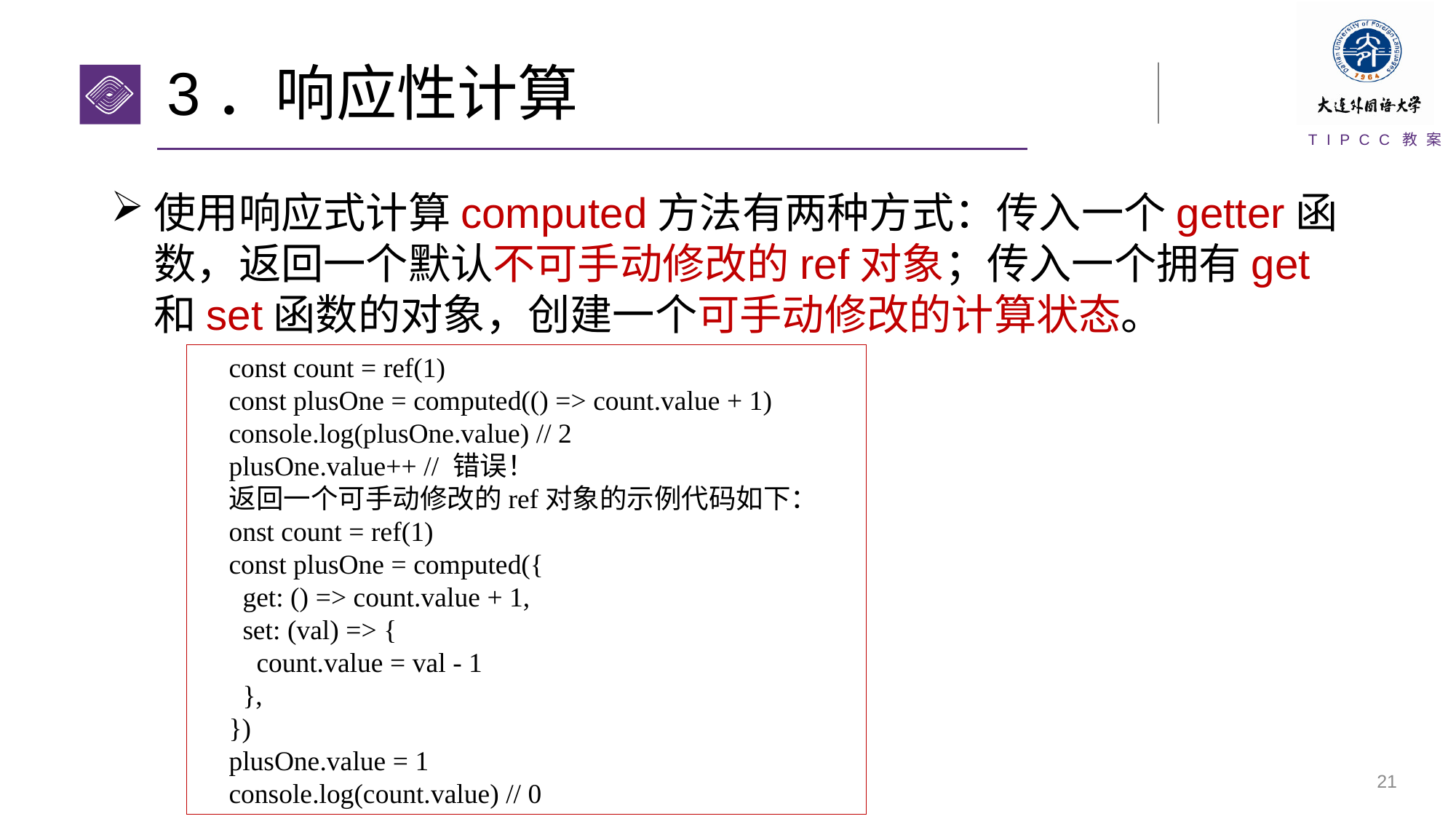

# 3．响应性计算
使用响应式计算computed方法有两种方式：传入一个getter函数，返回一个默认不可手动修改的ref对象；传入一个拥有get和set函数的对象，创建一个可手动修改的计算状态。
const count = ref(1)
const plusOne = computed(() => count.value + 1)
console.log(plusOne.value) // 2
plusOne.value++ // 错误！
返回一个可手动修改的ref对象的示例代码如下：
onst count = ref(1)
const plusOne = computed({
  get: () => count.value + 1,
  set: (val) => {
    count.value = val - 1
  },
})
plusOne.value = 1
console.log(count.value) // 0
21